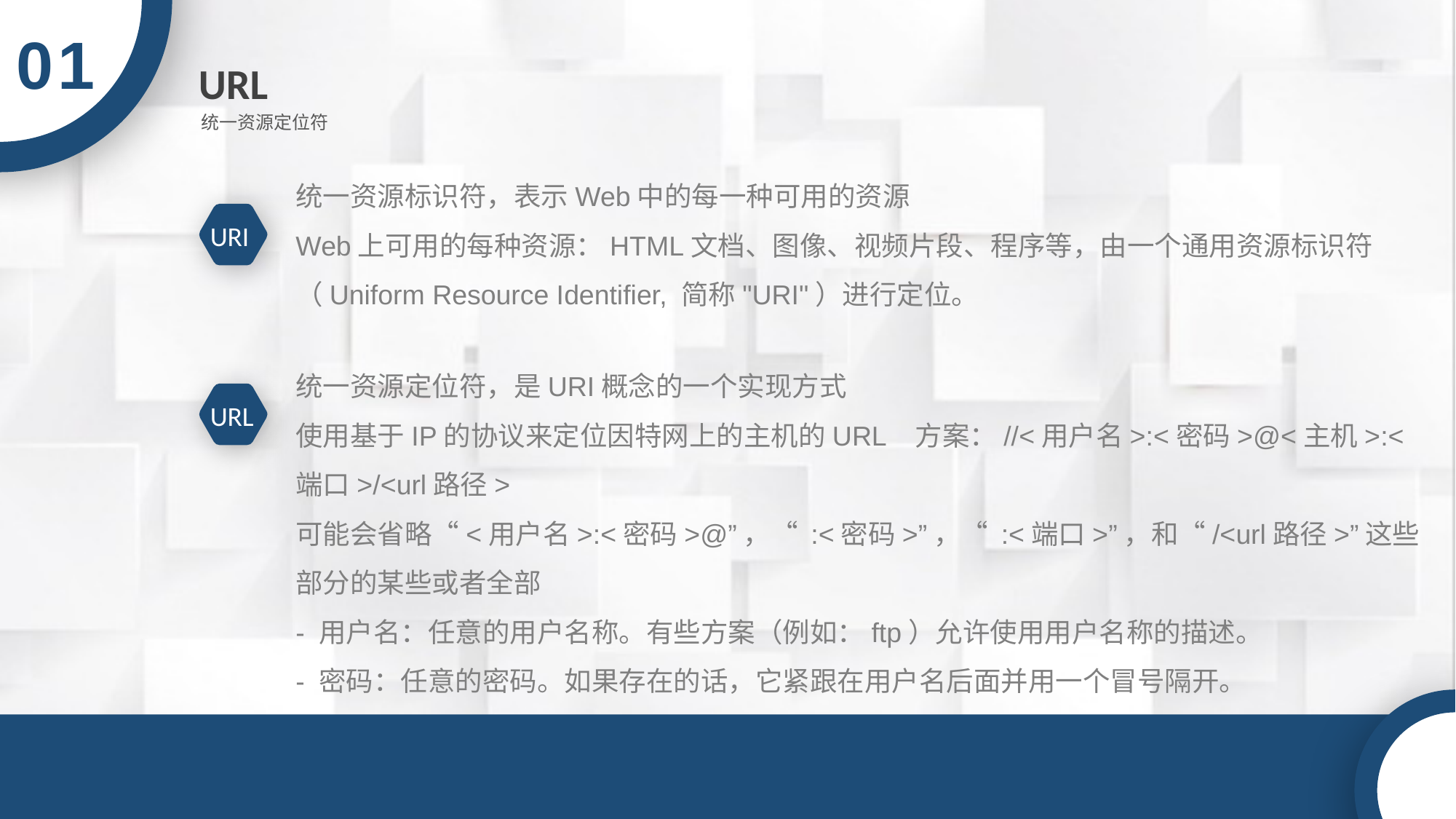

01
URL
统一资源定位符
统一资源标识符，表示Web中的每一种可用的资源
Web上可用的每种资源：HTML文档、图像、视频片段、程序等，由一个通用资源标识符（Uniform Resource Identifier, 简称"URI"）进行定位。
URI
统一资源定位符，是URI概念的一个实现方式
使用基于IP的协议来定位因特网上的主机的URL   方案：//<用户名>:<密码>@<主机>:<端口>/<url路径>
可能会省略“<用户名>:<密码>@”，“ :<密码>”，“ :<端口>”，和“/<url路径>”这些部分的某些或者全部
- 用户名：任意的用户名称。有些方案（例如：ftp）允许使用用户名称的描述。
- 密码：任意的密码。如果存在的话，它紧跟在用户名后面并用一个冒号隔开。
URL